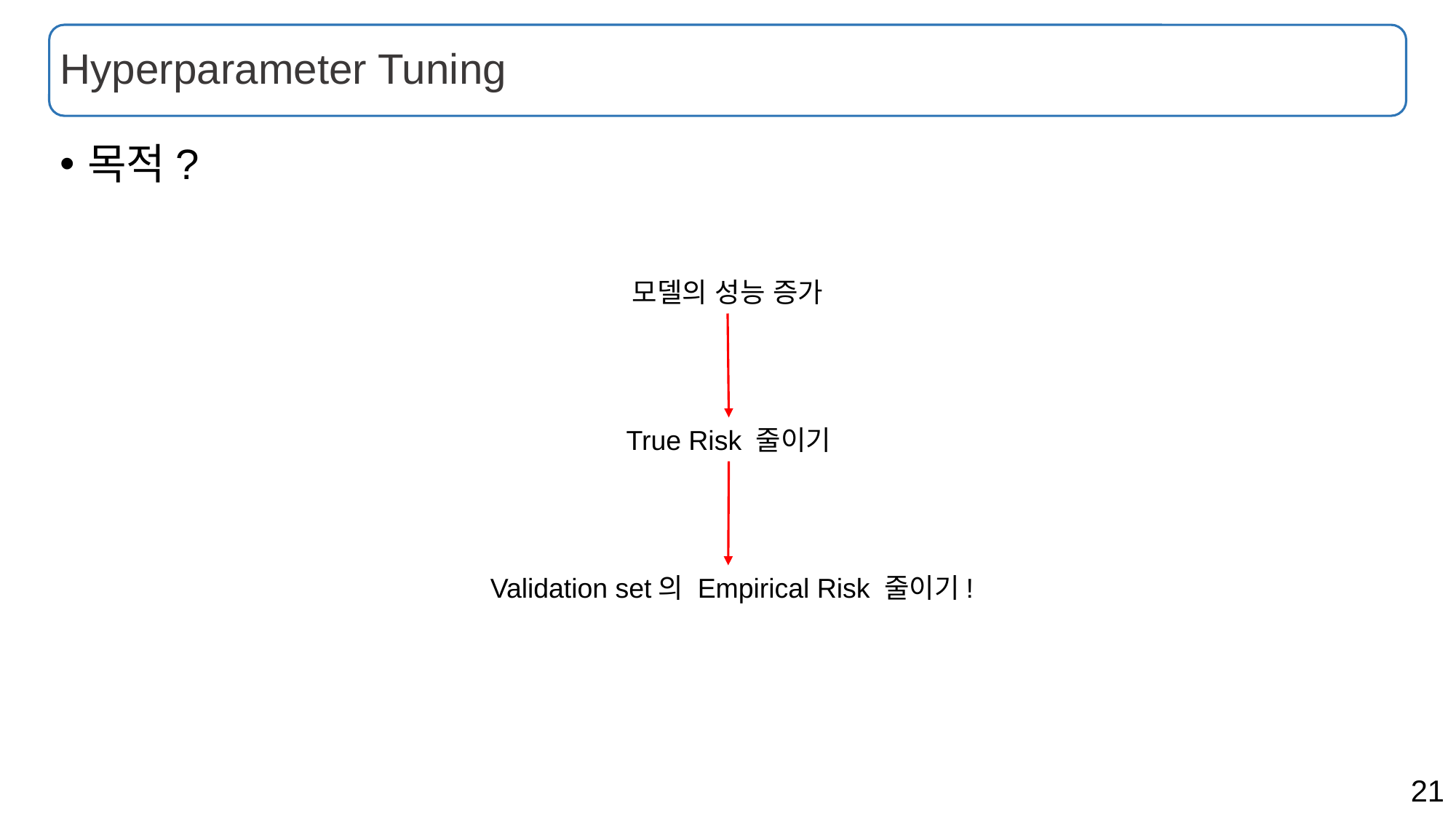

# Hyperparameter Tuning
목적?

모델의 성능 증가
True Risk 줄이기
Validation set의 Empirical Risk 줄이기!